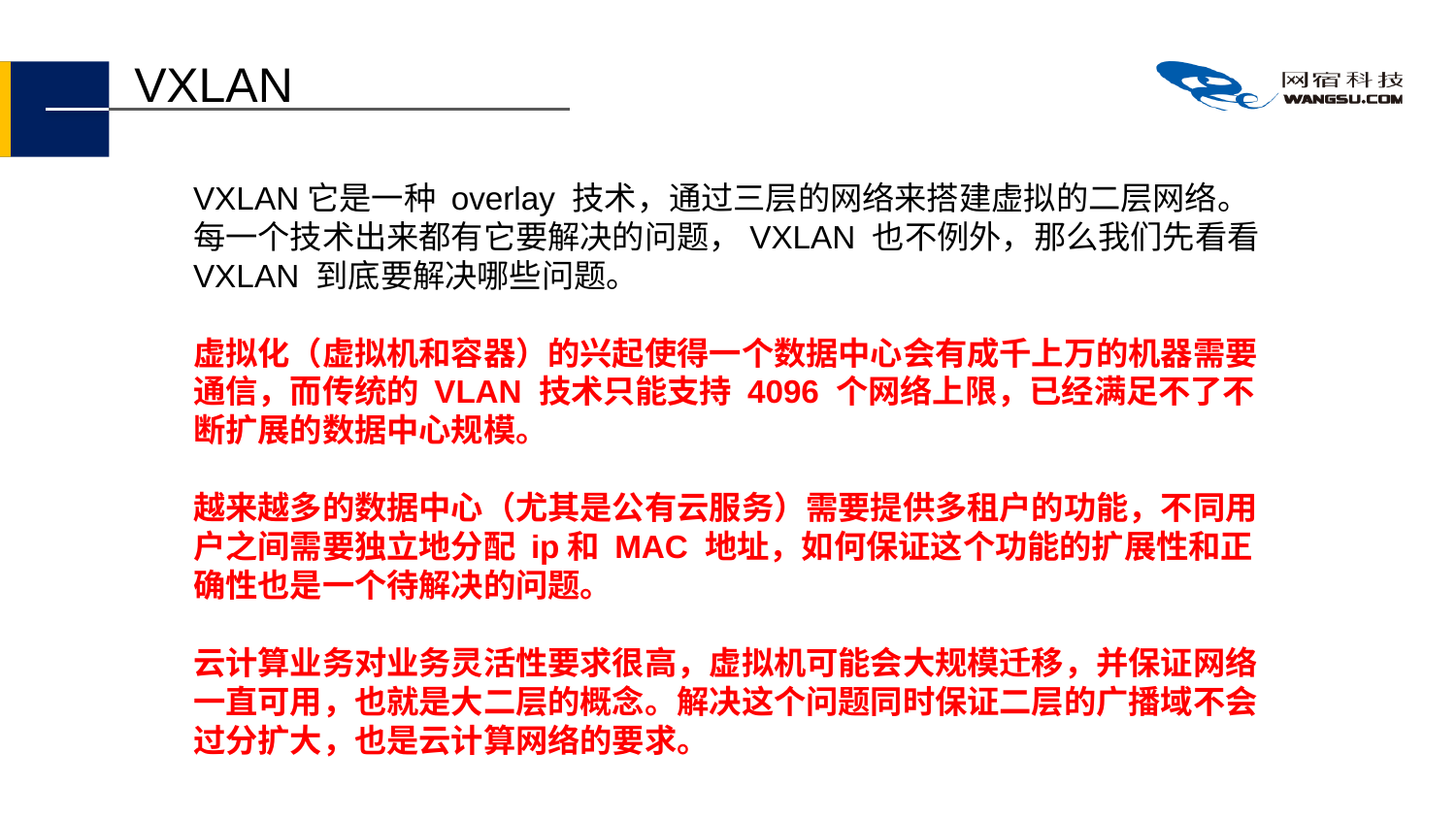

# VXLAN
VXLAN它是一种 overlay 技术，通过三层的网络来搭建虚拟的二层网络。
每一个技术出来都有它要解决的问题，VXLAN 也不例外，那么我们先看看 VXLAN 到底要解决哪些问题。

虚拟化（虚拟机和容器）的兴起使得一个数据中心会有成千上万的机器需要通信，而传统的 VLAN 技术只能支持 4096 个网络上限，已经满足不了不断扩展的数据中心规模。

越来越多的数据中心（尤其是公有云服务）需要提供多租户的功能，不同用户之间需要独立地分配 ip和 MAC 地址，如何保证这个功能的扩展性和正确性也是一个待解决的问题。

云计算业务对业务灵活性要求很高，虚拟机可能会大规模迁移，并保证网络一直可用，也就是大二层的概念。解决这个问题同时保证二层的广播域不会过分扩大，也是云计算网络的要求。